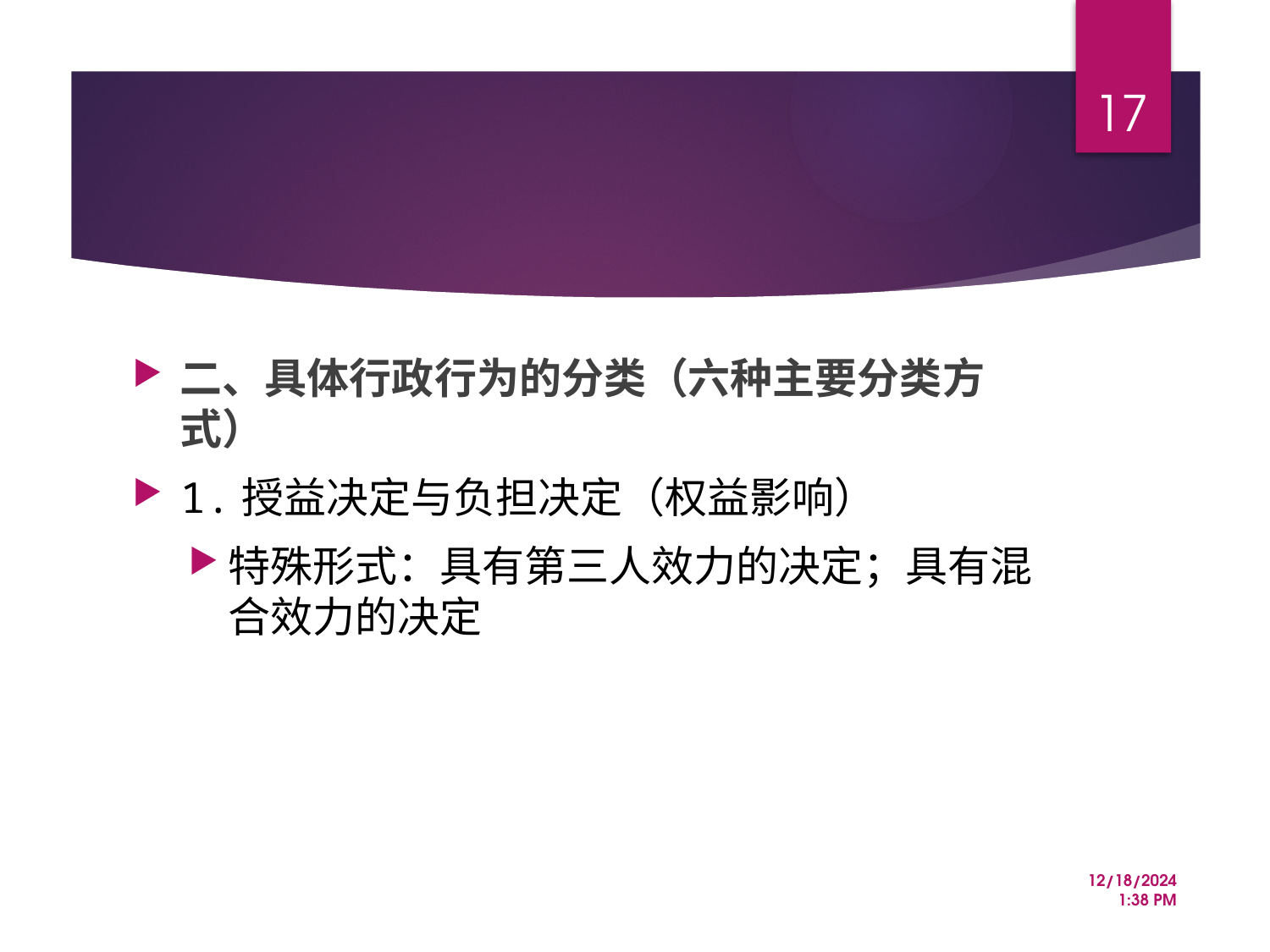

17
#
二、具体行政行为的分类（六种主要分类方式）
1.授益决定与负担决定（权益影响）
特殊形式：具有第三人效力的决定；具有混合效力的决定

12/18/2024 1:38 PM